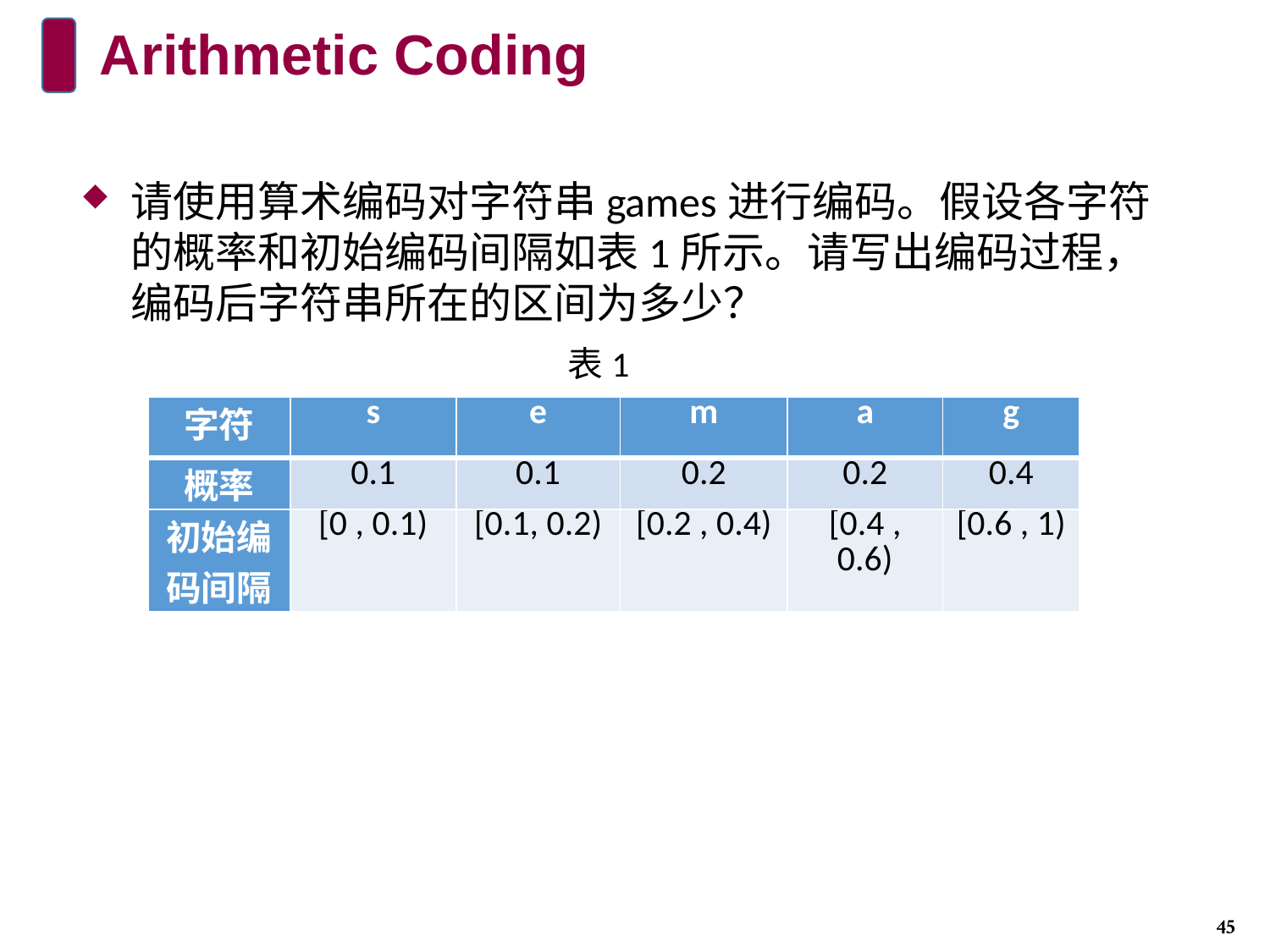

# Arithmetic Coding

请使用算术编码对字符串games进行编码。假设各字符的概率和初始编码间隔如表1所示。请写出编码过程，编码后字符串所在的区间为多少？

表1

| 字符 | s | e | m | a | g |
| --- | --- | --- | --- | --- | --- |
| 概率 | 0.1 | 0.1 | 0.2 | 0.2 | 0.4 |
| 初始编码间隔 | [0 , 0.1) | [0.1, 0.2) | [0.2 , 0.4) | [0.4 , 0.6) | [0.6 , 1) |
45